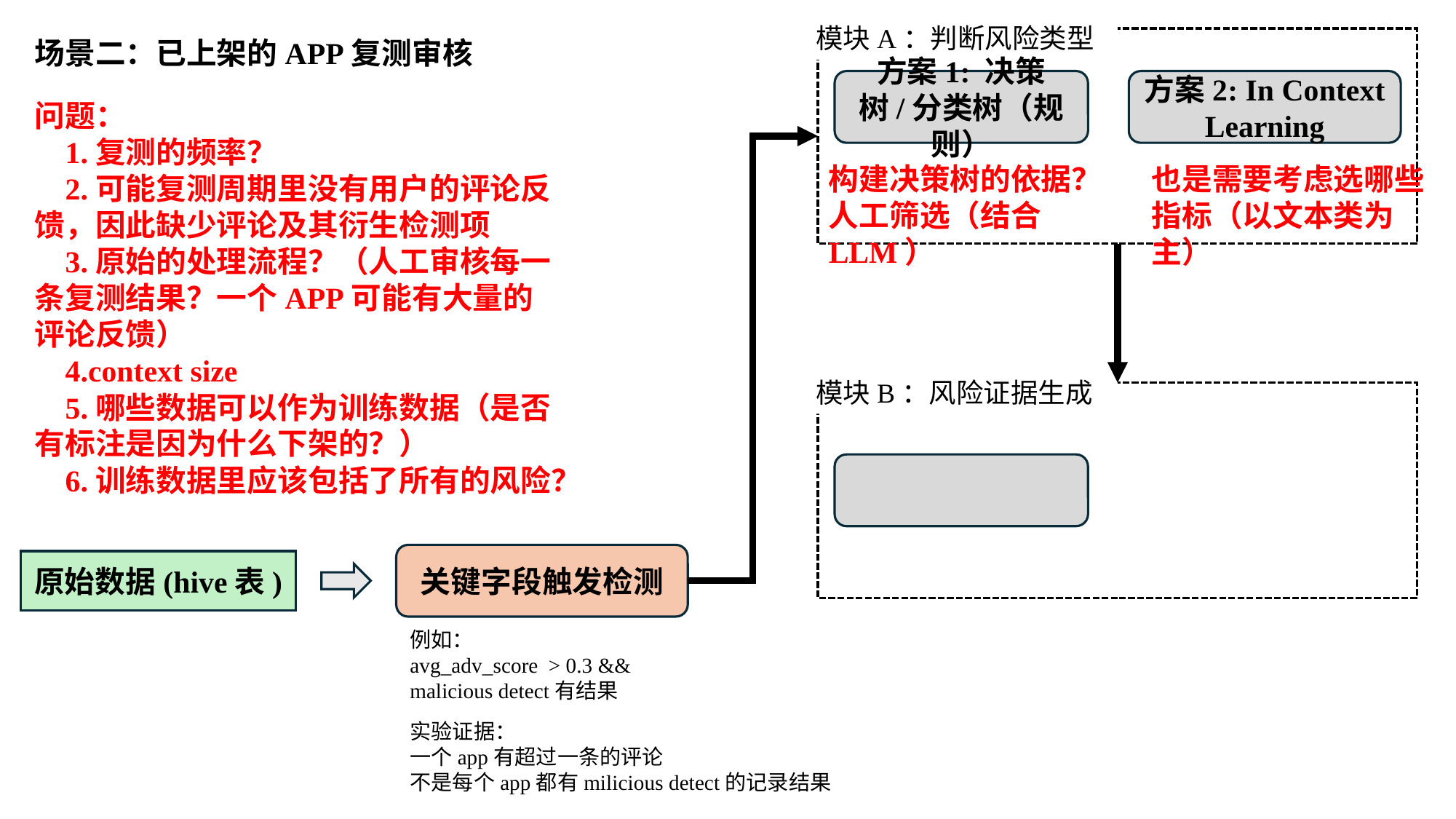

模块A：判断风险类型
场景二：已上架的APP复测审核

方案1: 决策树/分类树（规则）
方案2: In Context Learning
问题：
    1.复测的频率？
    2.可能复测周期里没有用户的评论反馈，因此缺少评论及其衍生检测项
    3.原始的处理流程？（人工审核每一条复测结果？一个APP可能有大量的评论反馈）
    4.context size
    5.哪些数据可以作为训练数据（是否有标注是因为什么下架的？）
    6.训练数据里应该包括了所有的风险？
构建决策树的依据？
人工筛选（结合LLM）
也是需要考虑选哪些指标（以文本类为主）
模块B：风险证据生成

关键字段触发检测
原始数据(hive表)

例如：
avg_adv_score  > 0.3 &&
malicious detect有结果
实验证据：
一个app有超过一条的评论
不是每个app都有milicious detect的记录结果